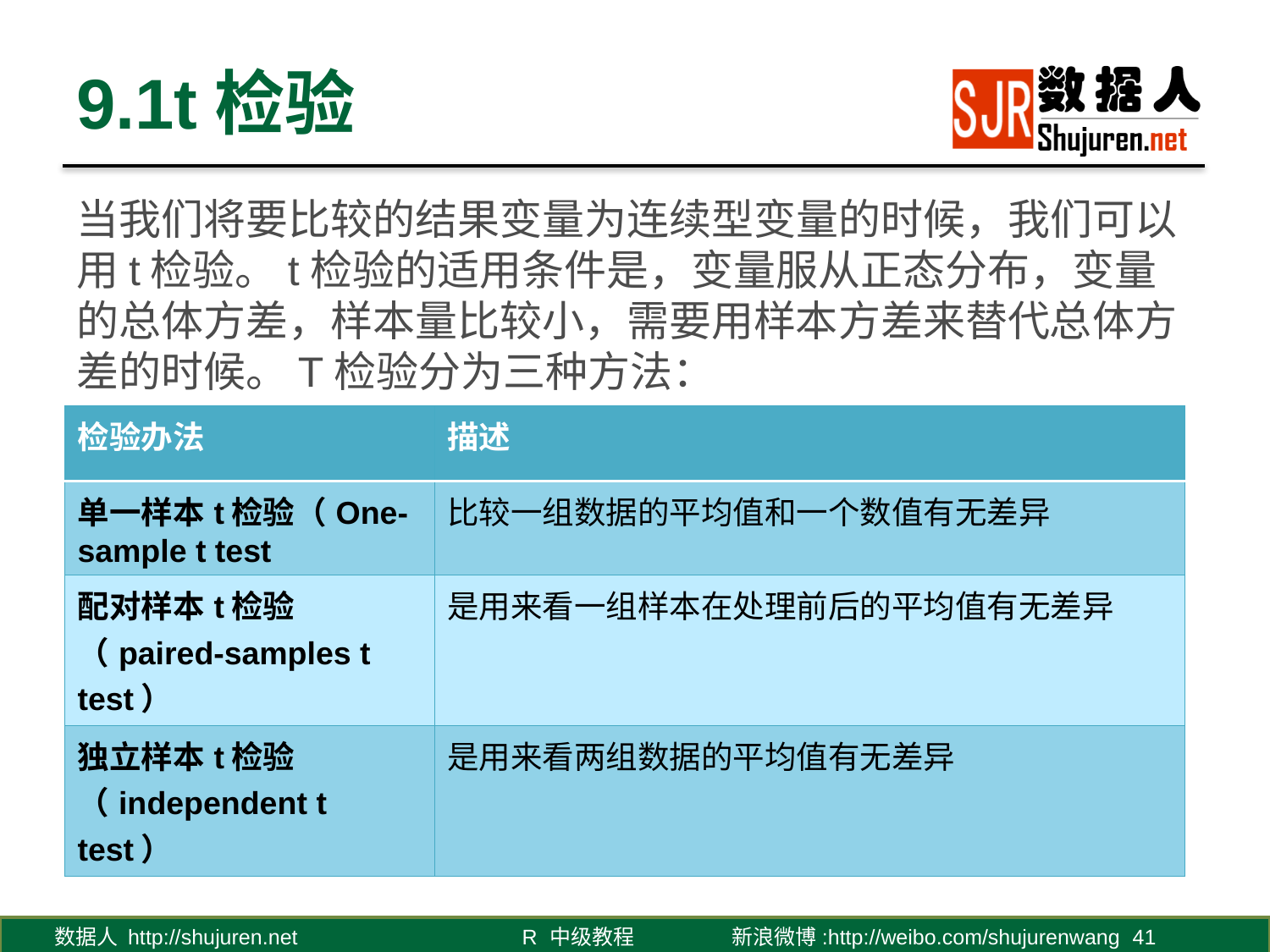

# 9.1t检验
当我们将要比较的结果变量为连续型变量的时候，我们可以用t检验。t检验的适用条件是，变量服从正态分布，变量的总体方差，样本量比较小，需要用样本方差来替代总体方差的时候。T检验分为三种方法：

| 检验办法 | 描述 |
| --- | --- |
| 单一样本t检验（One-sample t test | 比较一组数据的平均值和一个数值有无差异 |
| 配对样本t检验（paired-samples t test） | 是用来看一组样本在处理前后的平均值有无差异 |
| 独立样本t检验（independent t test） | 是用来看两组数据的平均值有无差异 |